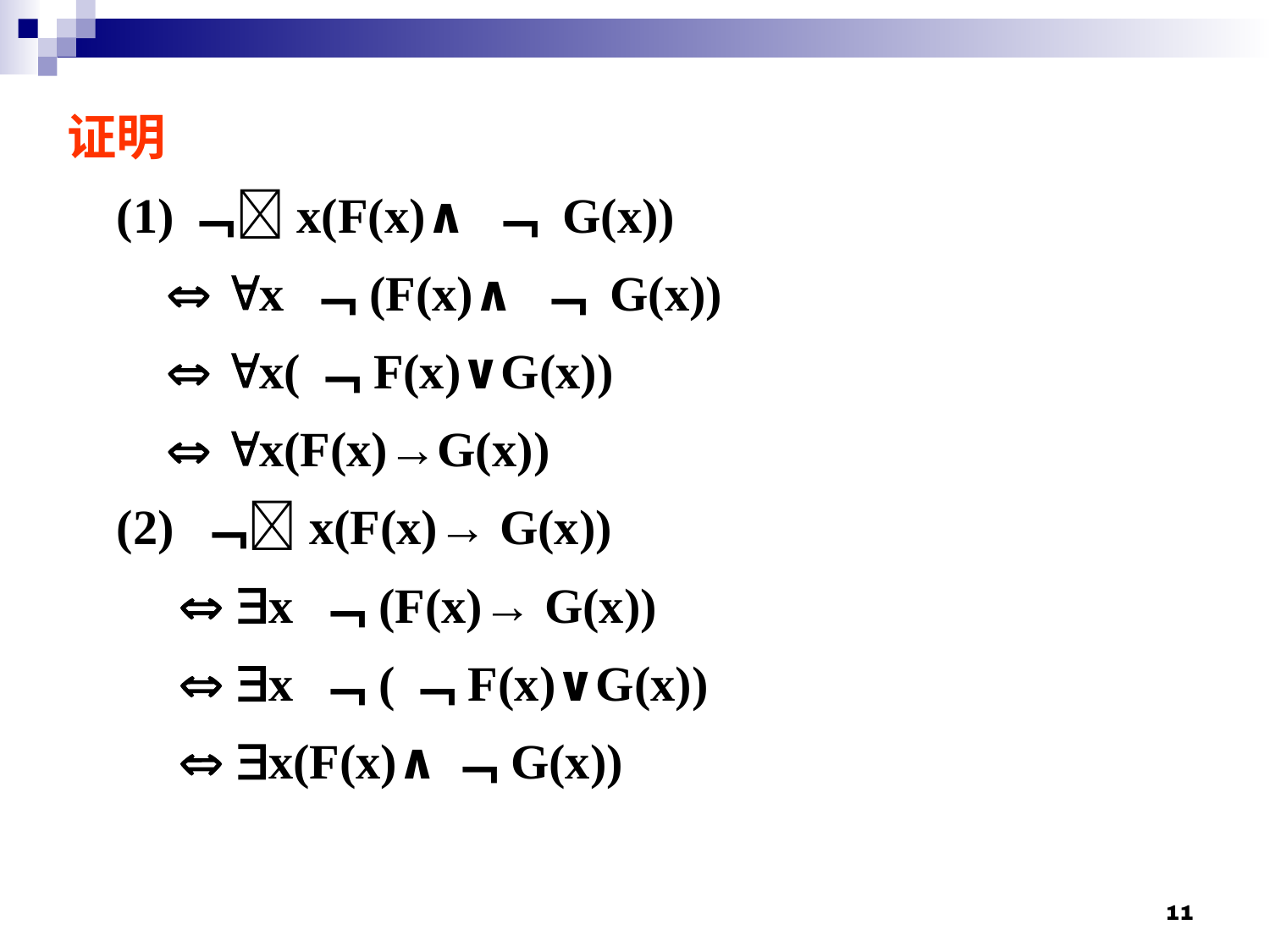

证明
    (1)﹁∃x(F(x)∧ ﹁ G(x))
        ⇔ ∀x ﹁(F(x)∧ ﹁ G(x))
        ⇔ ∀x(﹁F(x)∨G(x))
        ⇔ ∀x(F(x)→G(x))
    (2) ﹁∀x(F(x)→ G(x))
         ⇔ ∃x ﹁(F(x)→ G(x))
         ⇔ ∃x ﹁(﹁F(x)∨G(x))
         ⇔ ∃x(F(x)∧﹁G(x))
11